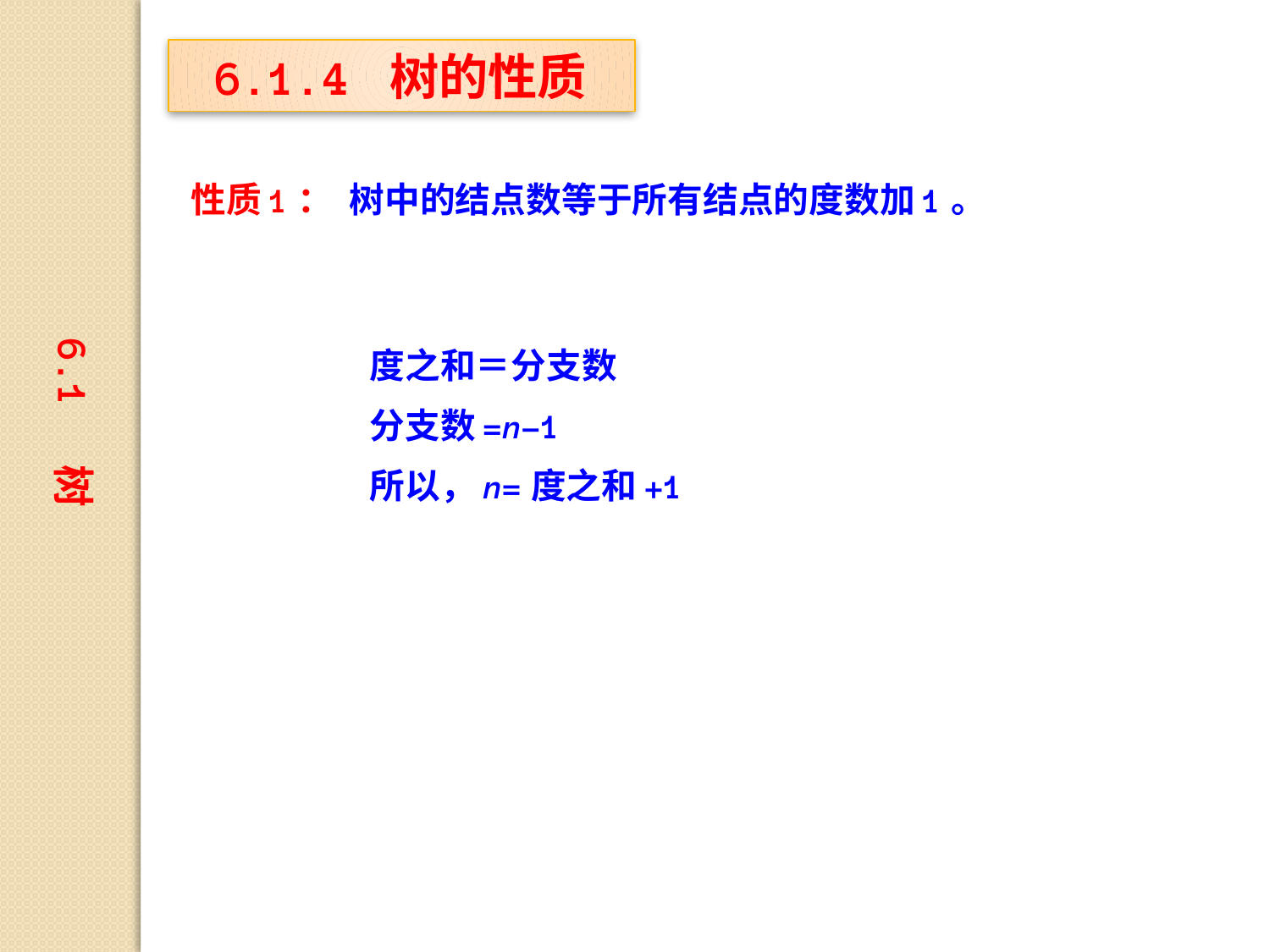

6.1.4 树的性质
性质1：  树中的结点数等于所有结点的度数加1。
6.1  树
度之和＝分支数
分支数=n-1
所以，n=度之和+1